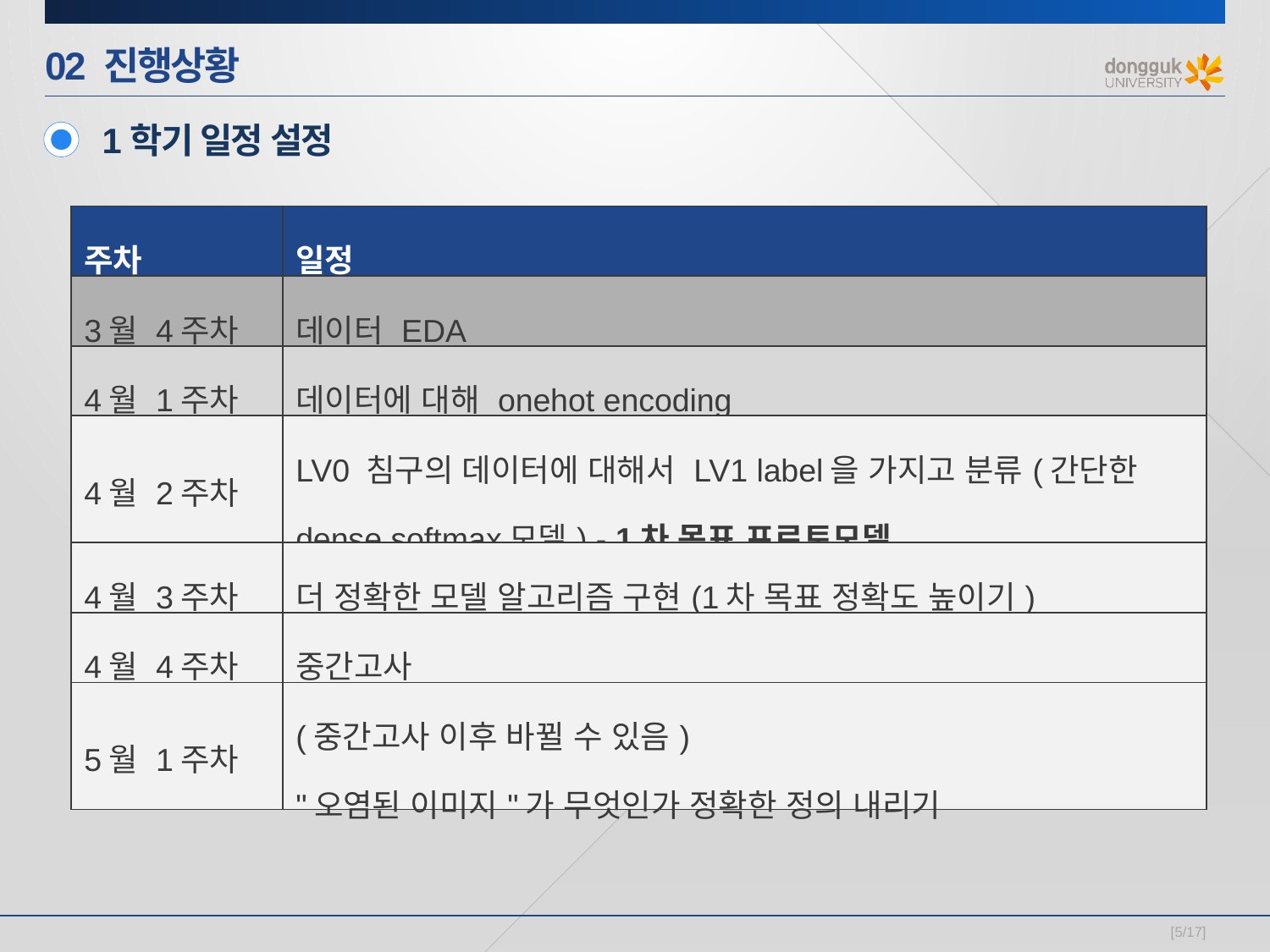

# 02 진행상황
 1학기 일정 설정

| 주차 | 일정 |
| --- | --- |
| 3월 4주차 | 데이터 EDA |
| 4월 1주차 | 데이터에 대해 onehot encoding |
| 4월 2주차 | LV0 침구의 데이터에 대해서 LV1 label을 가지고 분류(간단한 dense softmax모델) - 1차 목표 프로토모델 |
| 4월 3주차 | 더 정확한 모델 알고리즘 구현(1차 목표 정확도 높이기) |
| 4월 4주차 | 중간고사 |
| 5월 1주차 | (중간고사 이후 바뀔 수 있음) "오염된 이미지"가 무엇인가 정확한 정의 내리기 |
[5/17]